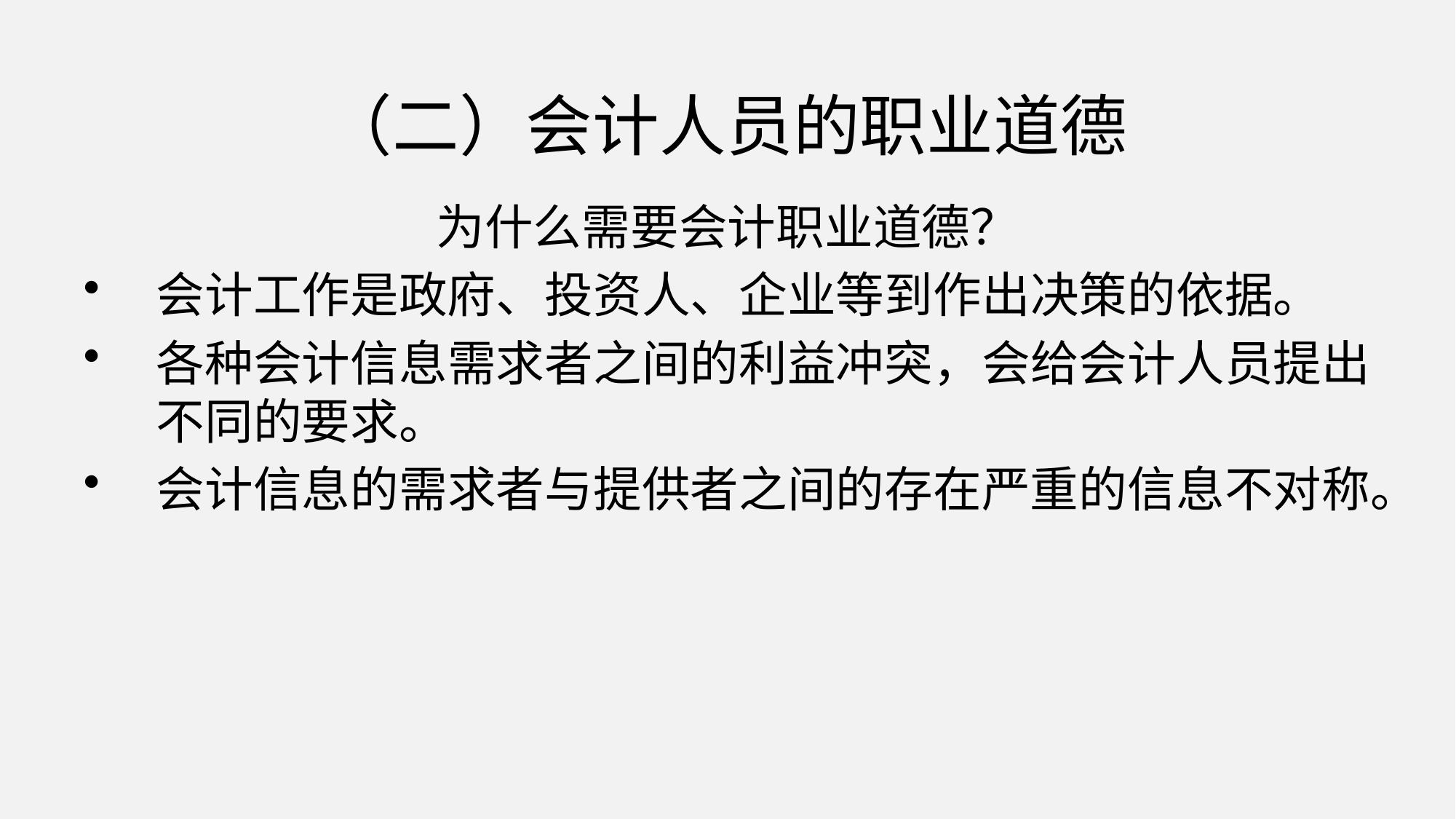

（二）会计人员的职业道德
为什么需要会计职业道德？
会计工作是政府、投资人、企业等到作出决策的依据。
各种会计信息需求者之间的利益冲突，会给会计人员提出不同的要求。
会计信息的需求者与提供者之间的存在严重的信息不对称。